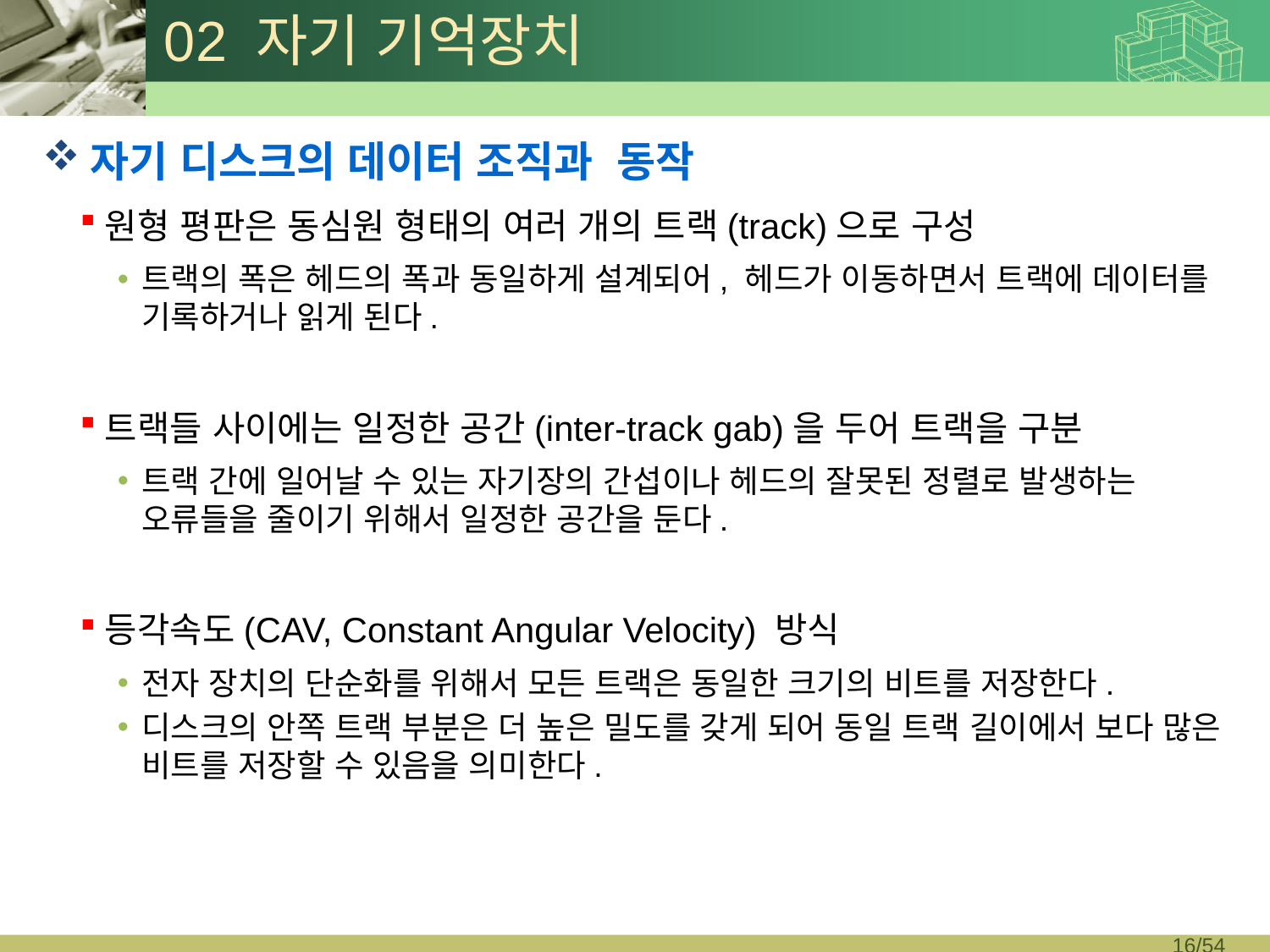

# 02 자기 기억장치
자기 디스크의 데이터 조직과  동작
원형 평판은 동심원 형태의 여러 개의 트랙(track)으로 구성
트랙의 폭은 헤드의 폭과 동일하게 설계되어, 헤드가 이동하면서 트랙에 데이터를 기록하거나 읽게 된다.

트랙들 사이에는 일정한 공간(inter-track gab)을 두어 트랙을 구분
트랙 간에 일어날 수 있는 자기장의 간섭이나 헤드의 잘못된 정렬로 발생하는 오류들을 줄이기 위해서 일정한 공간을 둔다.

등각속도(CAV, Constant Angular Velocity) 방식
전자 장치의 단순화를 위해서 모든 트랙은 동일한 크기의 비트를 저장한다.
디스크의 안쪽 트랙 부분은 더 높은 밀도를 갖게 되어 동일 트랙 길이에서 보다 많은 비트를 저장할 수 있음을 의미한다.